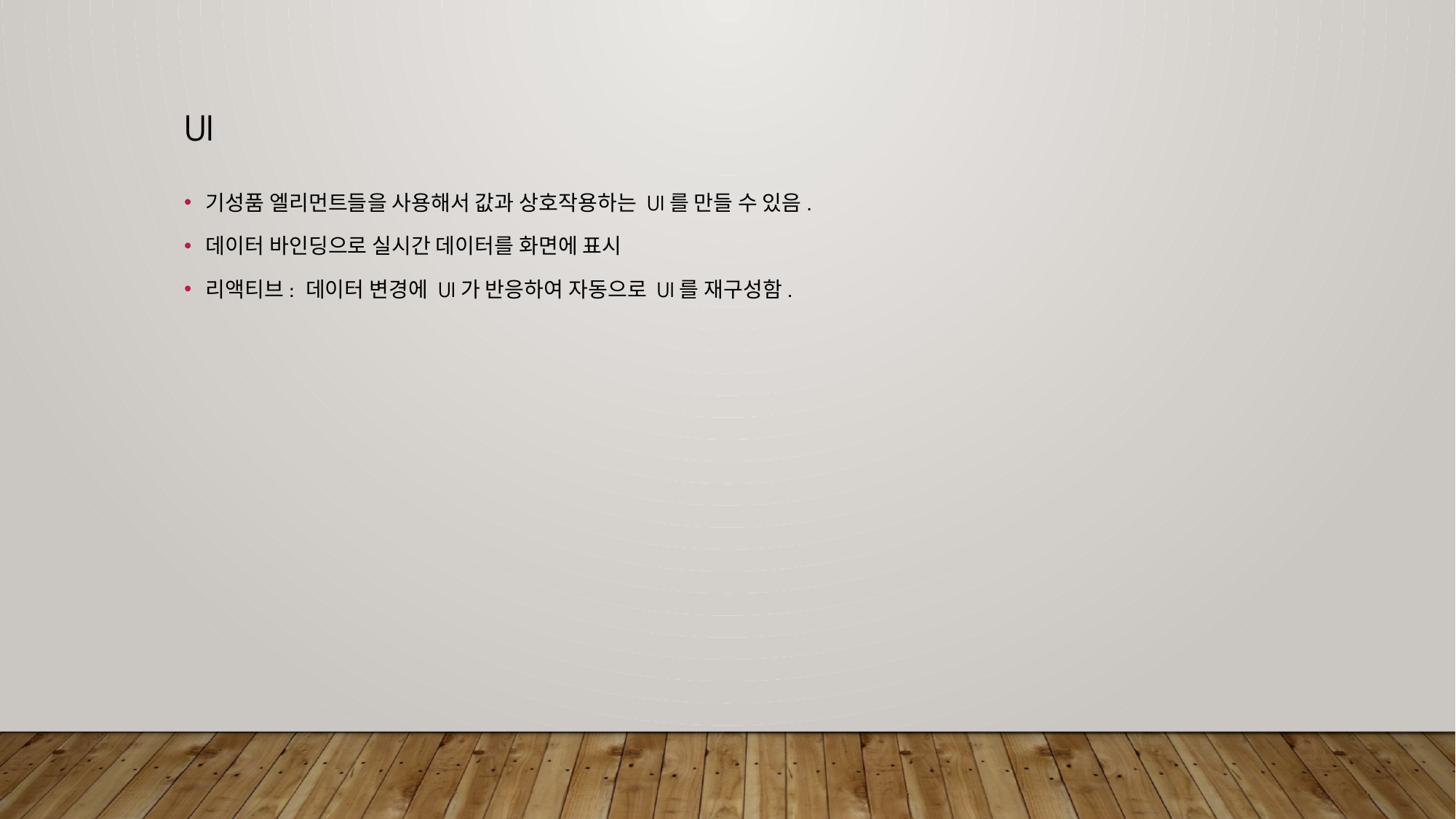

# UI
기성품 엘리먼트들을 사용해서 값과 상호작용하는 UI를 만들 수 있음.
데이터 바인딩으로 실시간 데이터를 화면에 표시
리액티브: 데이터 변경에 UI가 반응하여 자동으로 UI를 재구성함.